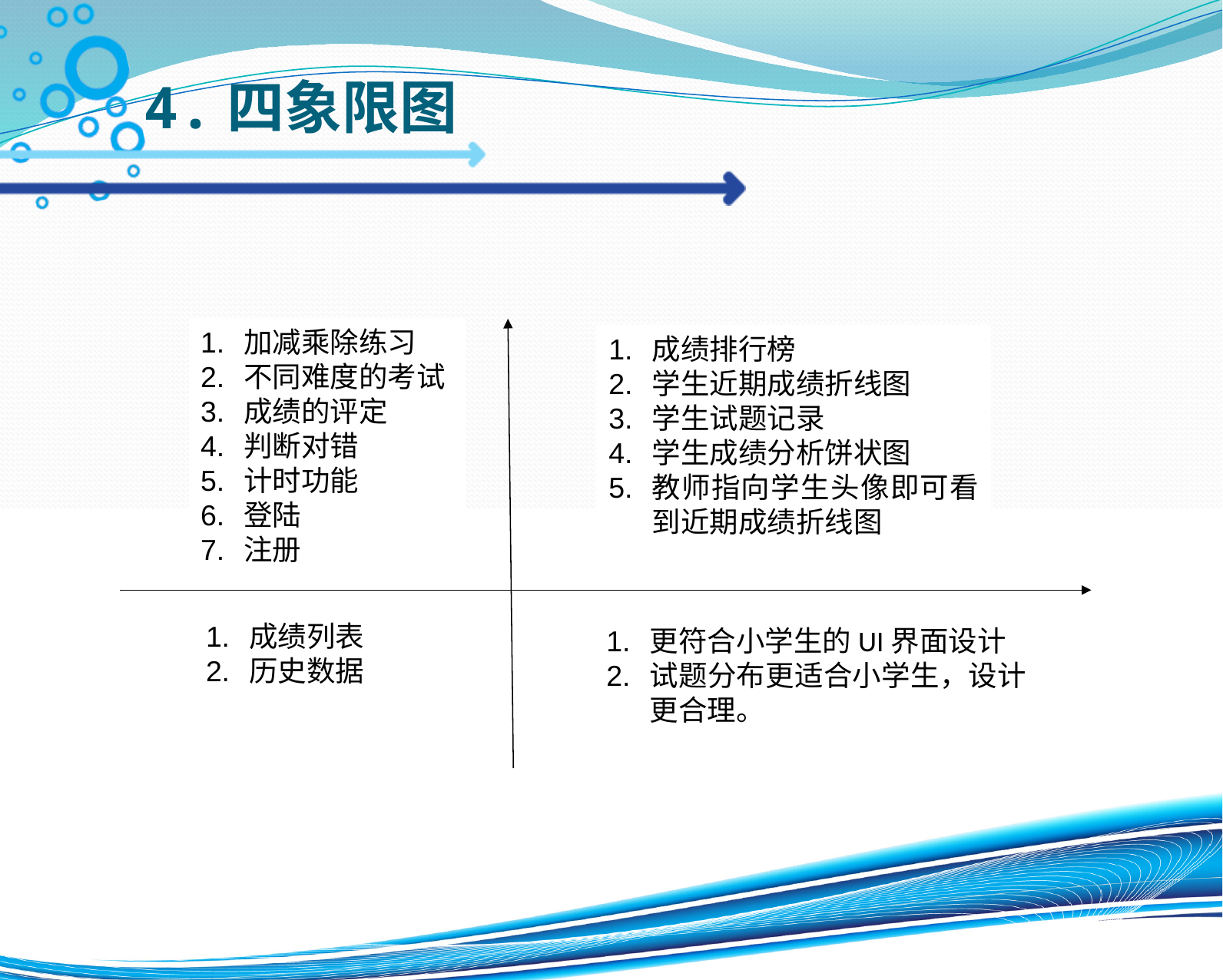

# 4.四象限图
成绩列表
历史数据

更符合小学生的UI界面设计
试题分布更适合小学生，设计更合理。
成绩排行榜
学生近期成绩折线图
学生试题记录
学生成绩分析饼状图
教师指向学生头像即可看到近期成绩折线图
加减乘除练习
不同难度的考试
成绩的评定
判断对错
计时功能
登陆
注册